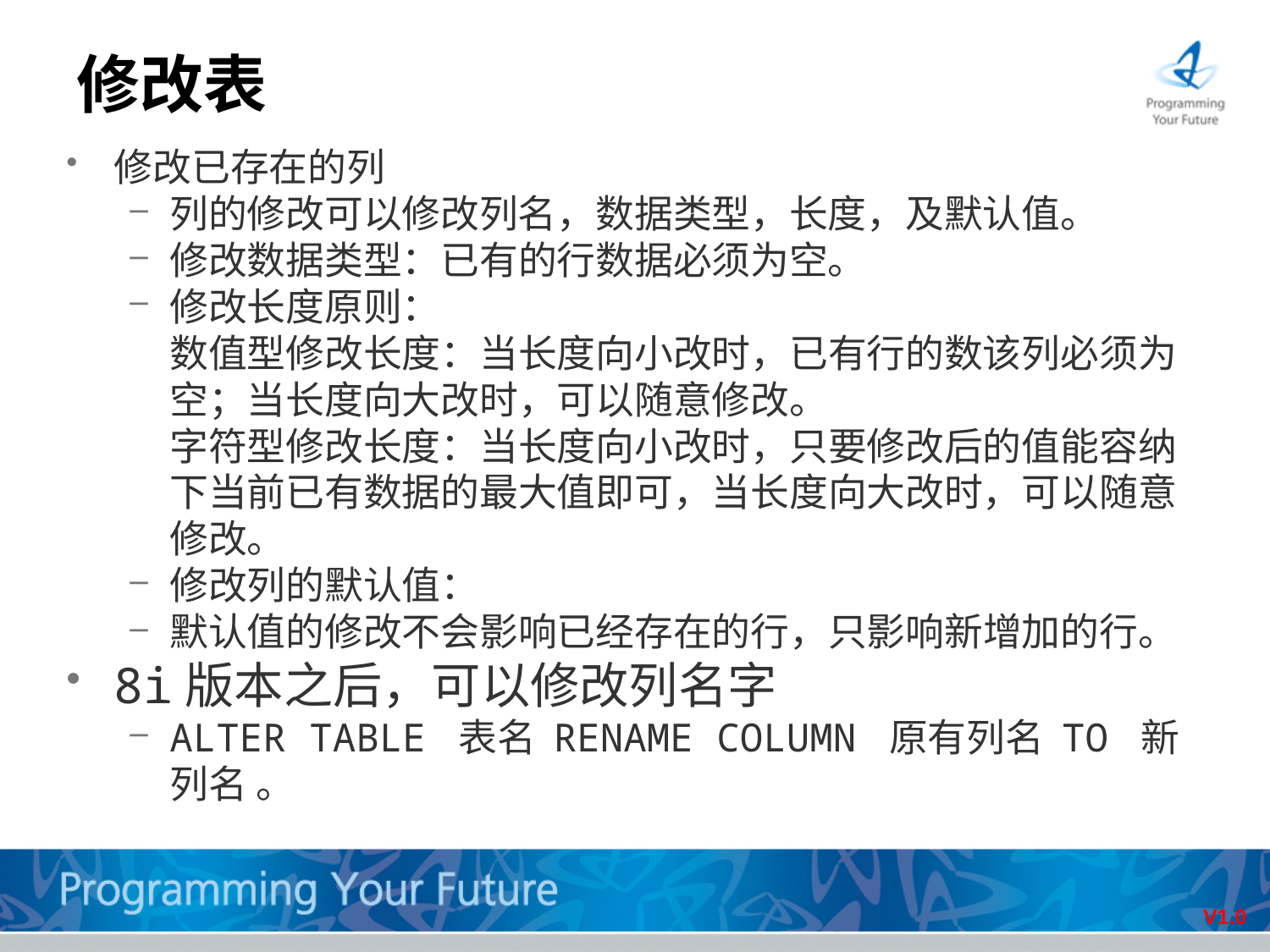

# 修改表
修改已存在的列
列的修改可以修改列名，数据类型，长度，及默认值。
修改数据类型：已有的行数据必须为空。
修改长度原则：
数值型修改长度：当长度向小改时，已有行的数该列必须为空；当长度向大改时，可以随意修改。
字符型修改长度：当长度向小改时，只要修改后的值能容纳下当前已有数据的最大值即可，当长度向大改时，可以随意修改。
修改列的默认值：
默认值的修改不会影响已经存在的行，只影响新增加的行。
8i版本之后，可以修改列名字
ALTER TABLE 表名 RENAME COLUMN 原有列名 TO 新列名 。